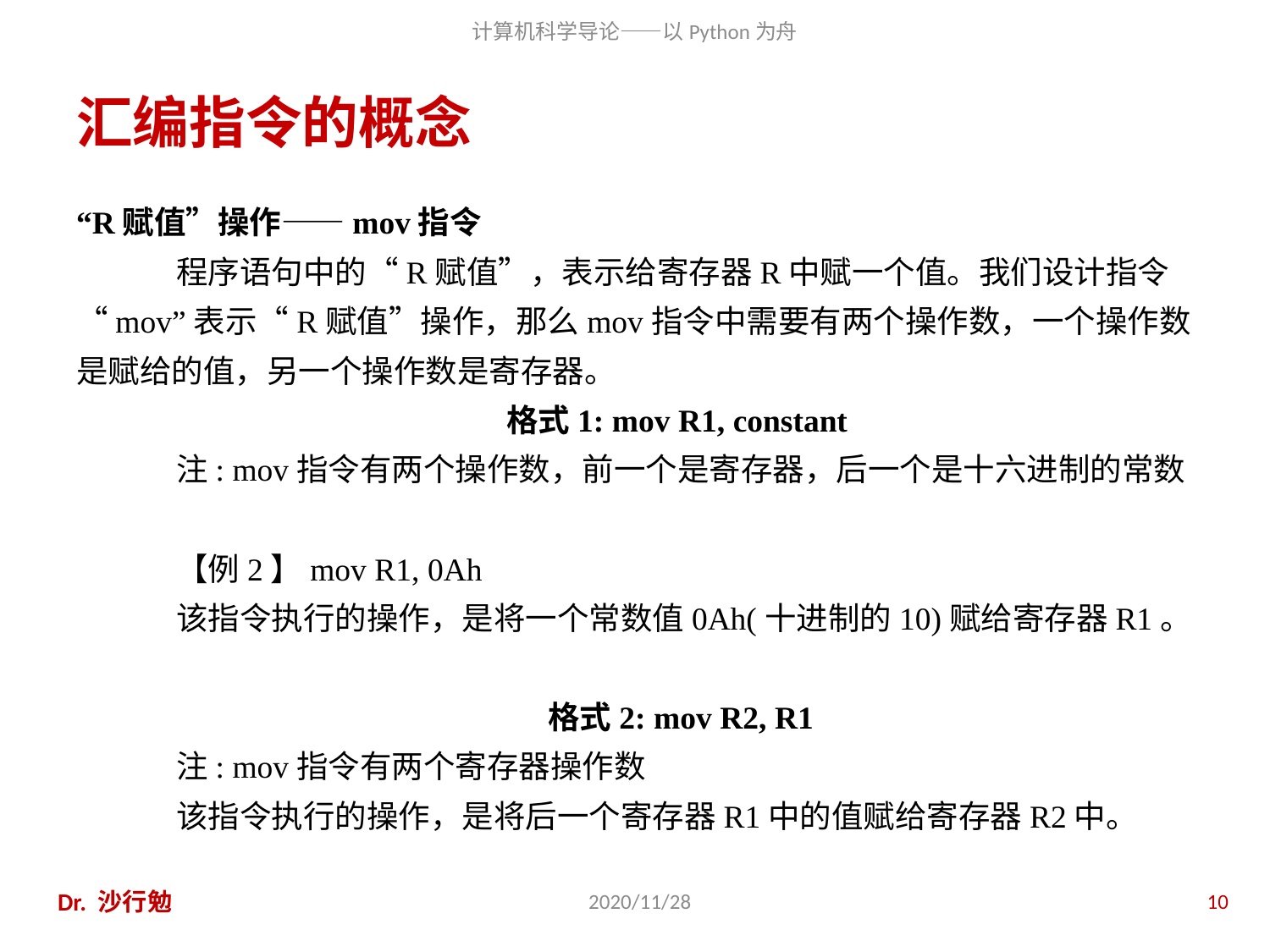

# 汇编指令的概念
“R赋值”操作——mov指令
程序语句中的“R赋值”，表示给寄存器R中赋一个值。我们设计指令“mov”表示“R赋值”操作，那么mov指令中需要有两个操作数，一个操作数是赋给的值，另一个操作数是寄存器。
格式1: mov R1, constant
注: mov指令有两个操作数，前一个是寄存器，后一个是十六进制的常数

【例2】mov R1, 0Ah
该指令执行的操作，是将一个常数值0Ah(十进制的10)赋给寄存器R1。

格式2: mov R2, R1
注: mov指令有两个寄存器操作数
该指令执行的操作，是将后一个寄存器R1中的值赋给寄存器R2中。
Dr. 沙行勉
2020/11/28
10